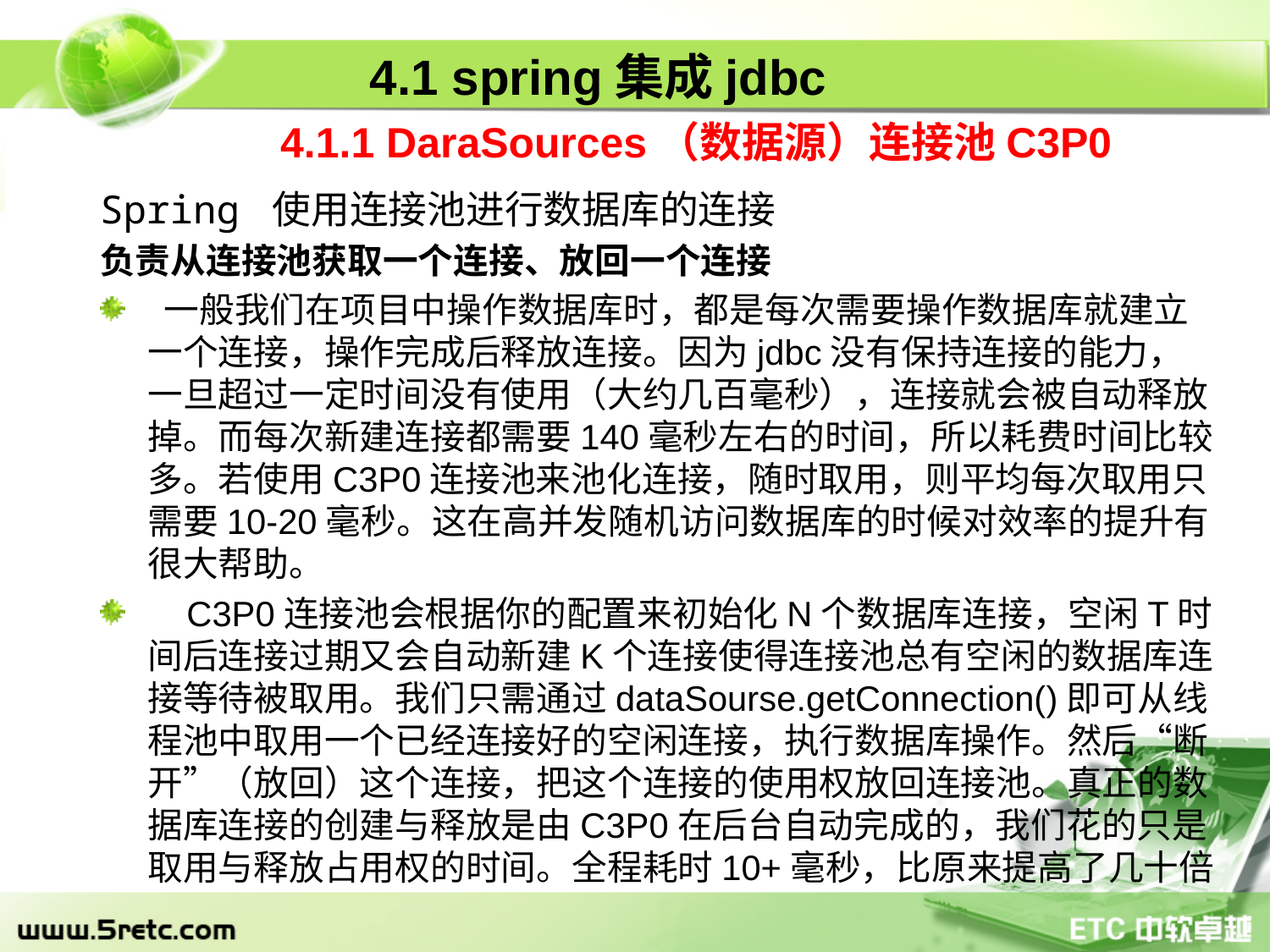

4.1 spring集成jdbc

4.1.1 DaraSources（数据源）连接池C3P0
Spring 使用连接池进行数据库的连接
负责从连接池获取一个连接、放回一个连接
 一般我们在项目中操作数据库时，都是每次需要操作数据库就建立一个连接，操作完成后释放连接。因为jdbc没有保持连接的能力，一旦超过一定时间没有使用（大约几百毫秒），连接就会被自动释放掉。而每次新建连接都需要140毫秒左右的时间，所以耗费时间比较多。若使用C3P0连接池来池化连接，随时取用，则平均每次取用只需要10-20毫秒。这在高并发随机访问数据库的时候对效率的提升有很大帮助。
    C3P0连接池会根据你的配置来初始化N个数据库连接，空闲T时间后连接过期又会自动新建K个连接使得连接池总有空闲的数据库连接等待被取用。我们只需通过dataSourse.getConnection()即可从线程池中取用一个已经连接好的空闲连接，执行数据库操作。然后“断开”（放回）这个连接，把这个连接的使用权放回连接池。真正的数据库连接的创建与释放是由C3P0在后台自动完成的，我们花的只是取用与释放占用权的时间。全程耗时10+毫秒，比原来提高了几十倍